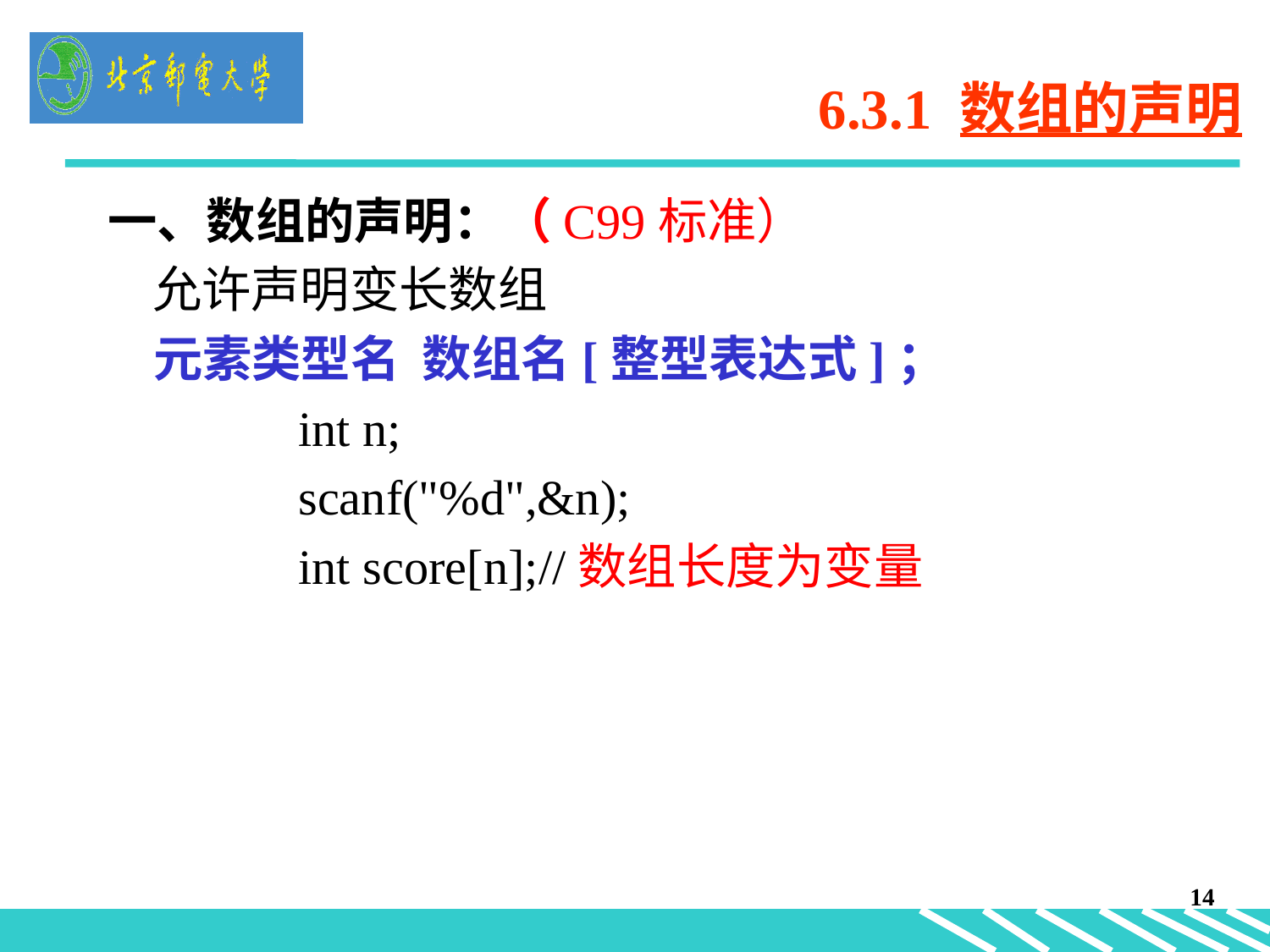

# 6.3.1 数组的声明
一、数组的声明：（C99标准）
   允许声明变长数组
   元素类型名  数组名[整型表达式]；
	int n;
	scanf("%d",&n);
	int score[n];//数组长度为变量
14